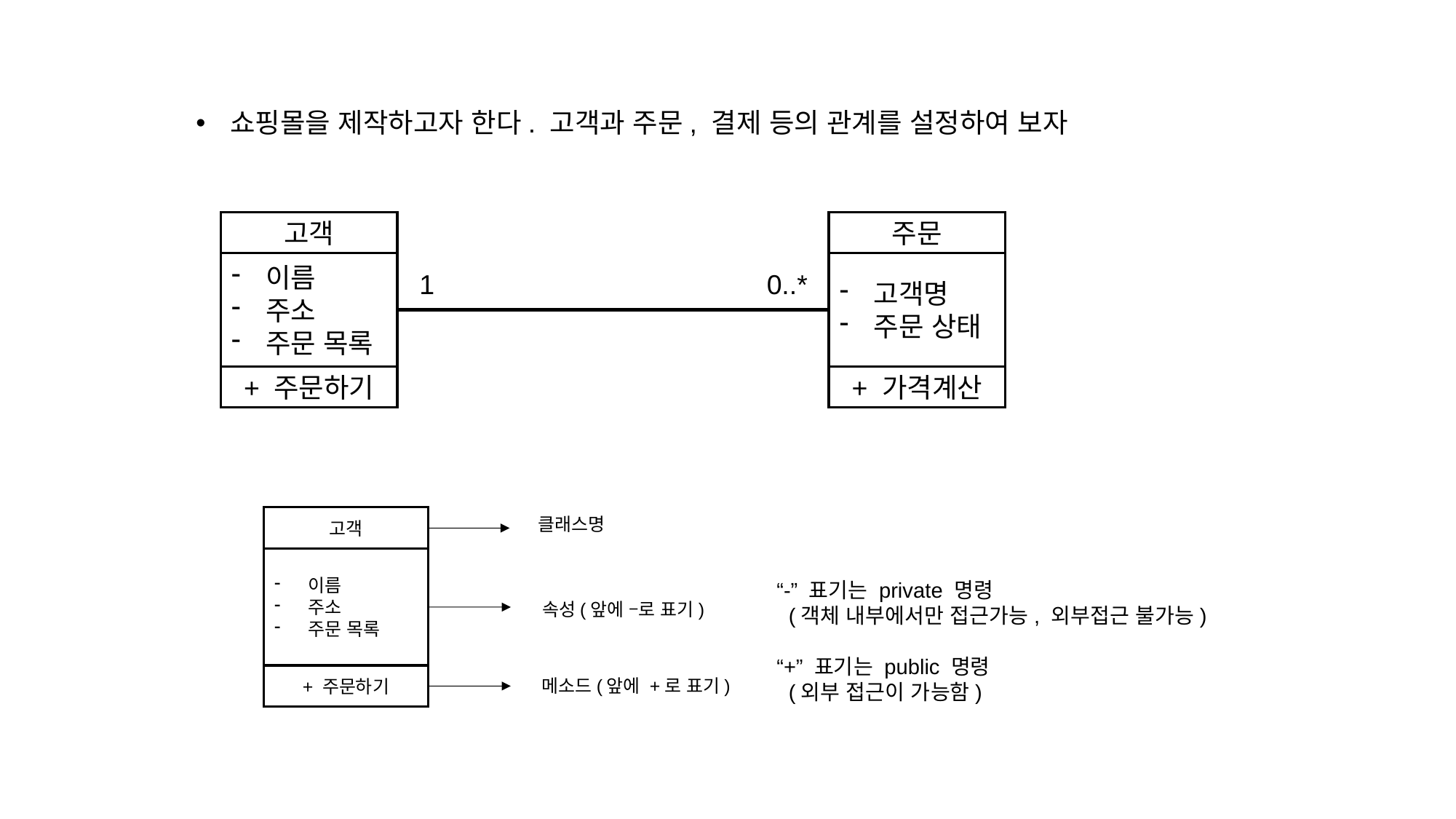

쇼핑몰을 제작하고자 한다. 고객과 주문, 결제 등의 관계를 설정하여 보자
고객
이름
주소
주문 목록
+ 주문하기
주문
고객명
주문 상태
+ 가격계산
1
0..*
고객
이름
주소
주문 목록
+ 주문하기
클래스명
속성(앞에 –로 표기)
메소드(앞에 +로 표기)
“-” 표기는 private 명령
  (객체 내부에서만 접근가능, 외부접근 불가능)

“+” 표기는 public 명령
  (외부 접근이 가능함)